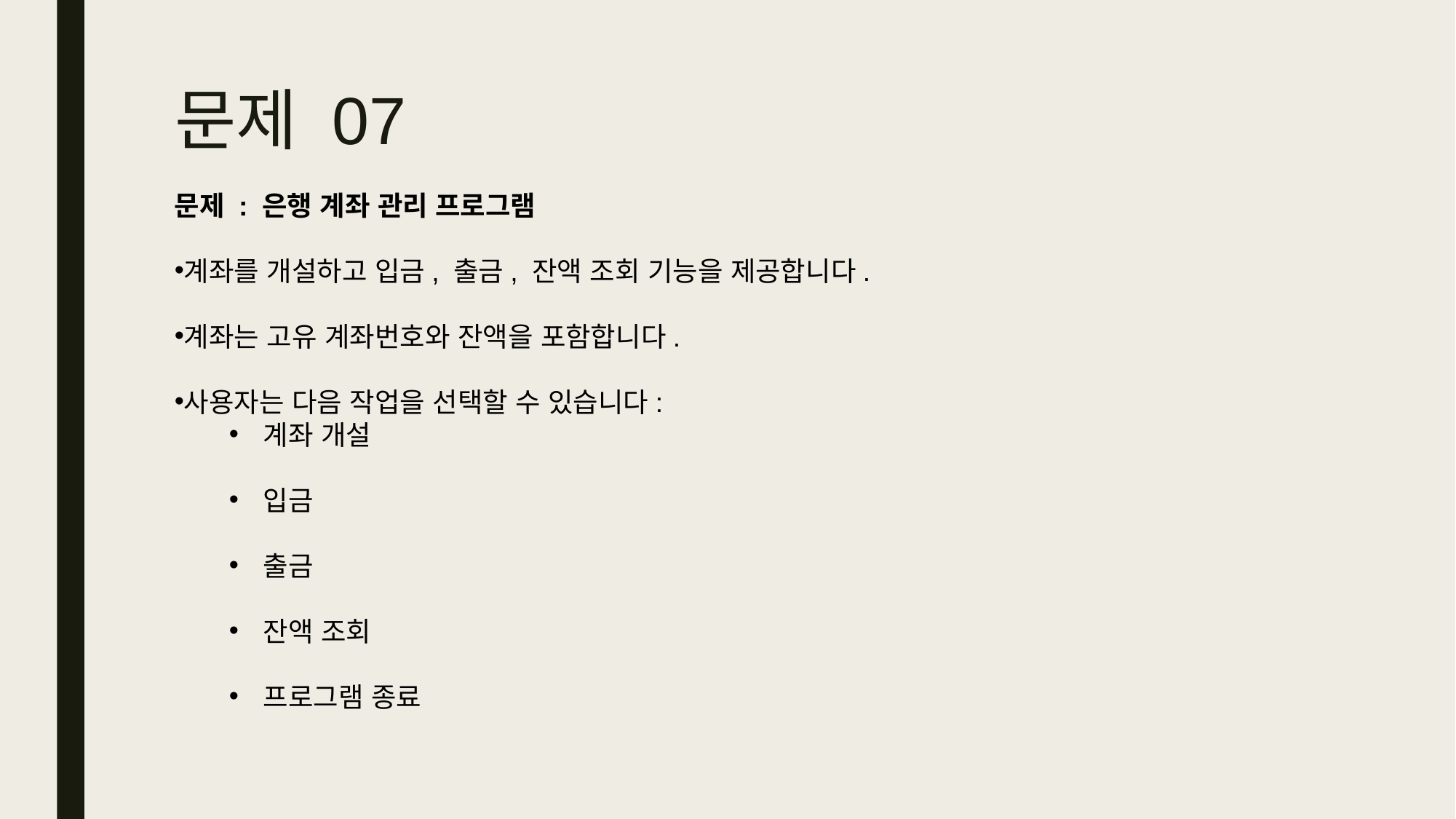

# 문제 07
문제 : 은행 계좌 관리 프로그램

계좌를 개설하고 입금, 출금, 잔액 조회 기능을 제공합니다.

계좌는 고유 계좌번호와 잔액을 포함합니다.

사용자는 다음 작업을 선택할 수 있습니다:
계좌 개설

입금

출금

잔액 조회

프로그램 종료